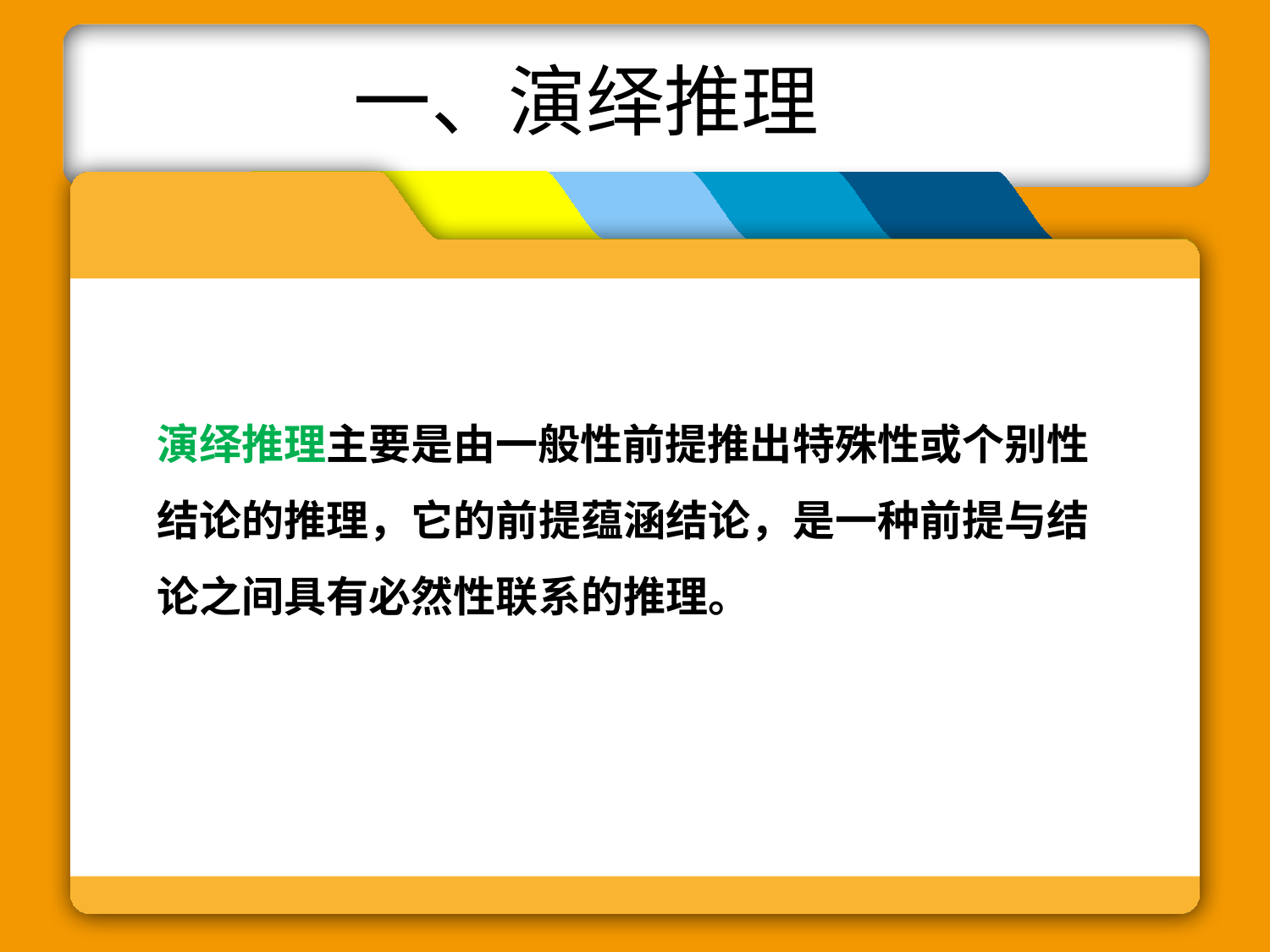

# 一、演绎推理
演绎推理主要是由一般性前提推出特殊性或个别性结论的推理，它的前提蕴涵结论，是一种前提与结论之间具有必然性联系的推理。